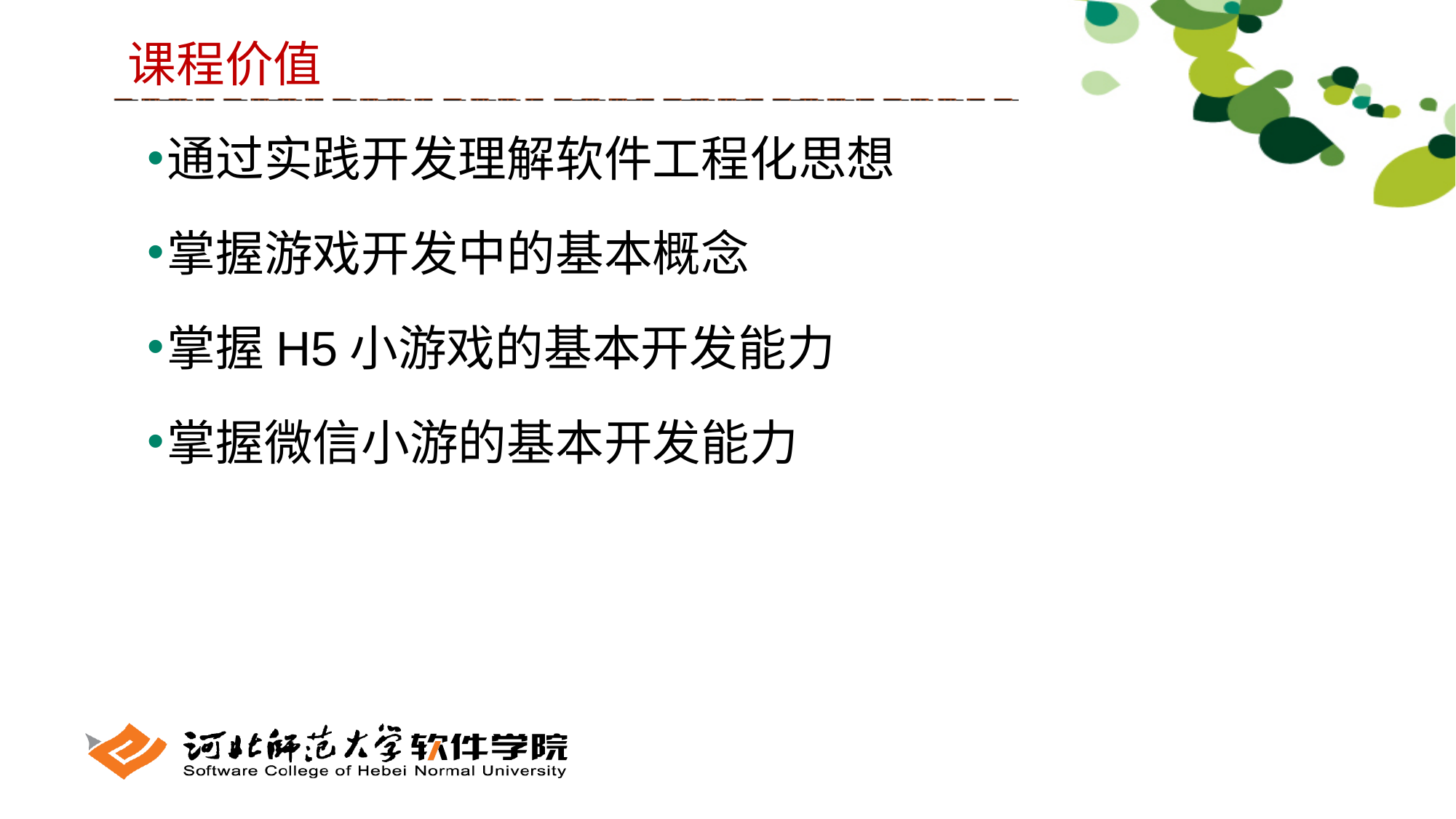

课程价值

通过实践开发理解软件工程化思想
掌握游戏开发中的基本概念
掌握H5小游戏的基本开发能力
掌握微信小游的基本开发能力